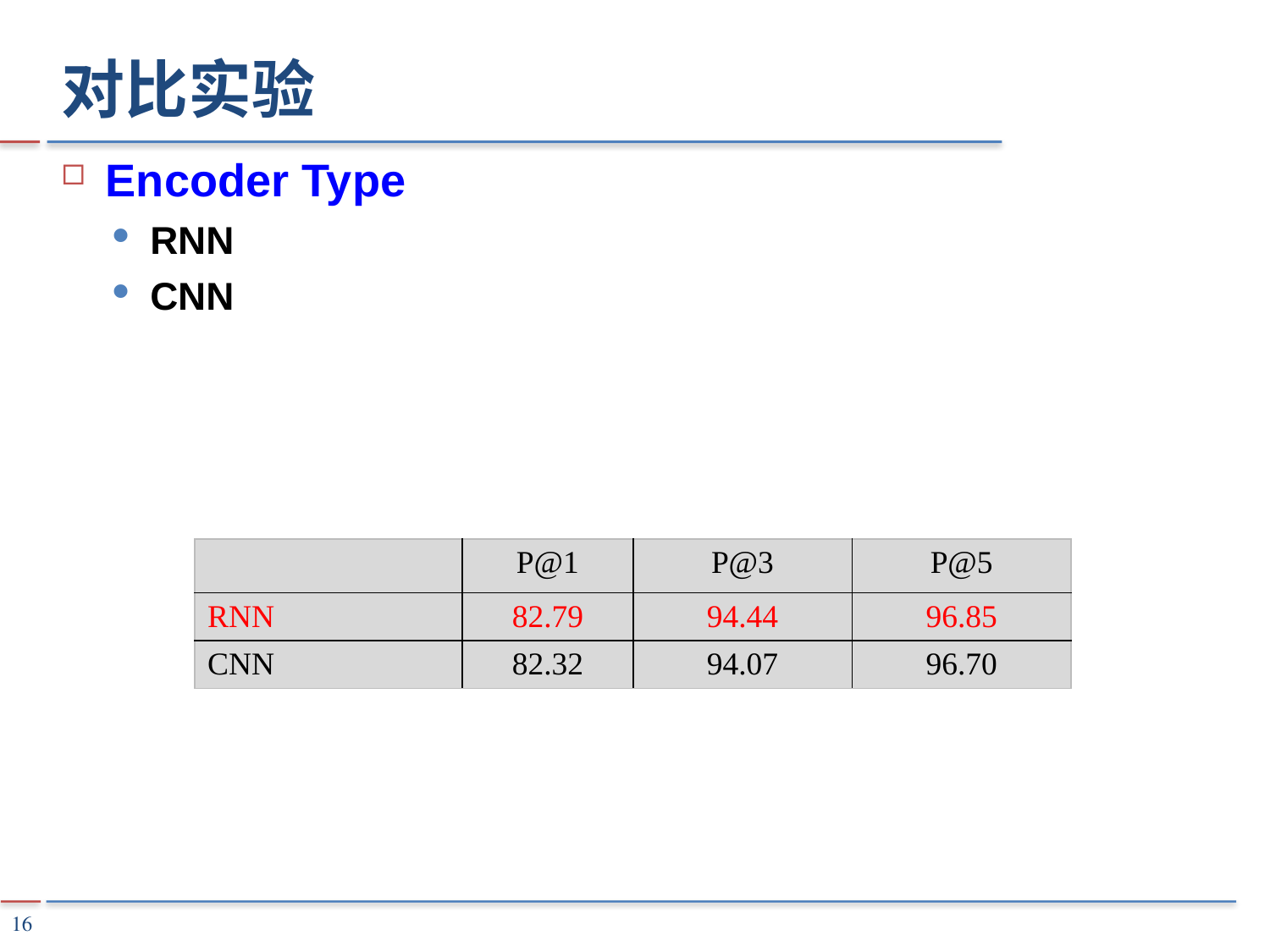

# 对比实验

Encoder Type
RNN
CNN

|  | P@1 | P@3 | P@5 |
| --- | --- | --- | --- |
| RNN | 82.79 | 94.44 | 96.85 |
| CNN | 82.32 | 94.07 | 96.70 |
16